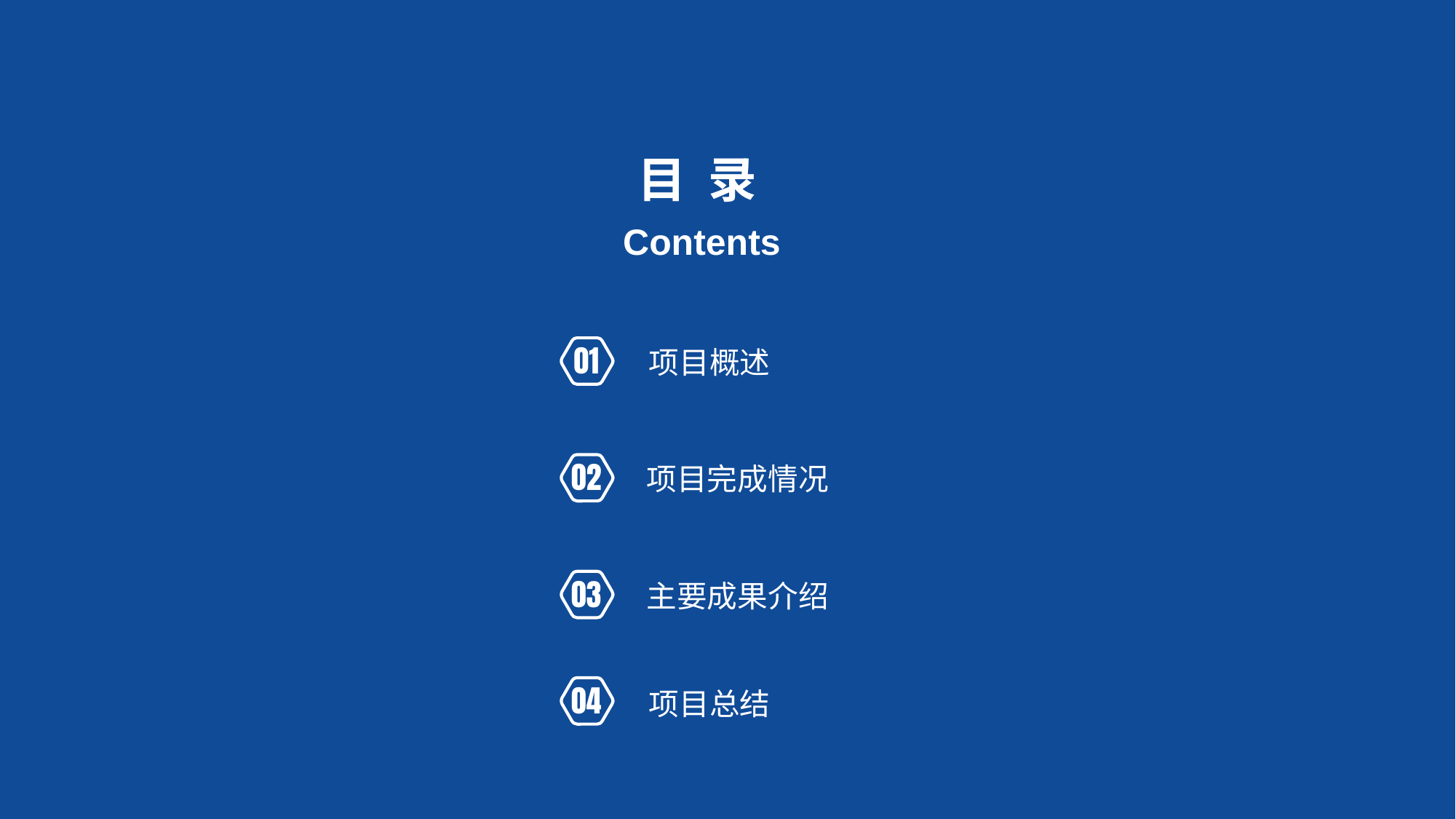

目  录
Contents

01
项目概述

02
项目完成情况

03
主要成果介绍

04
项目总结